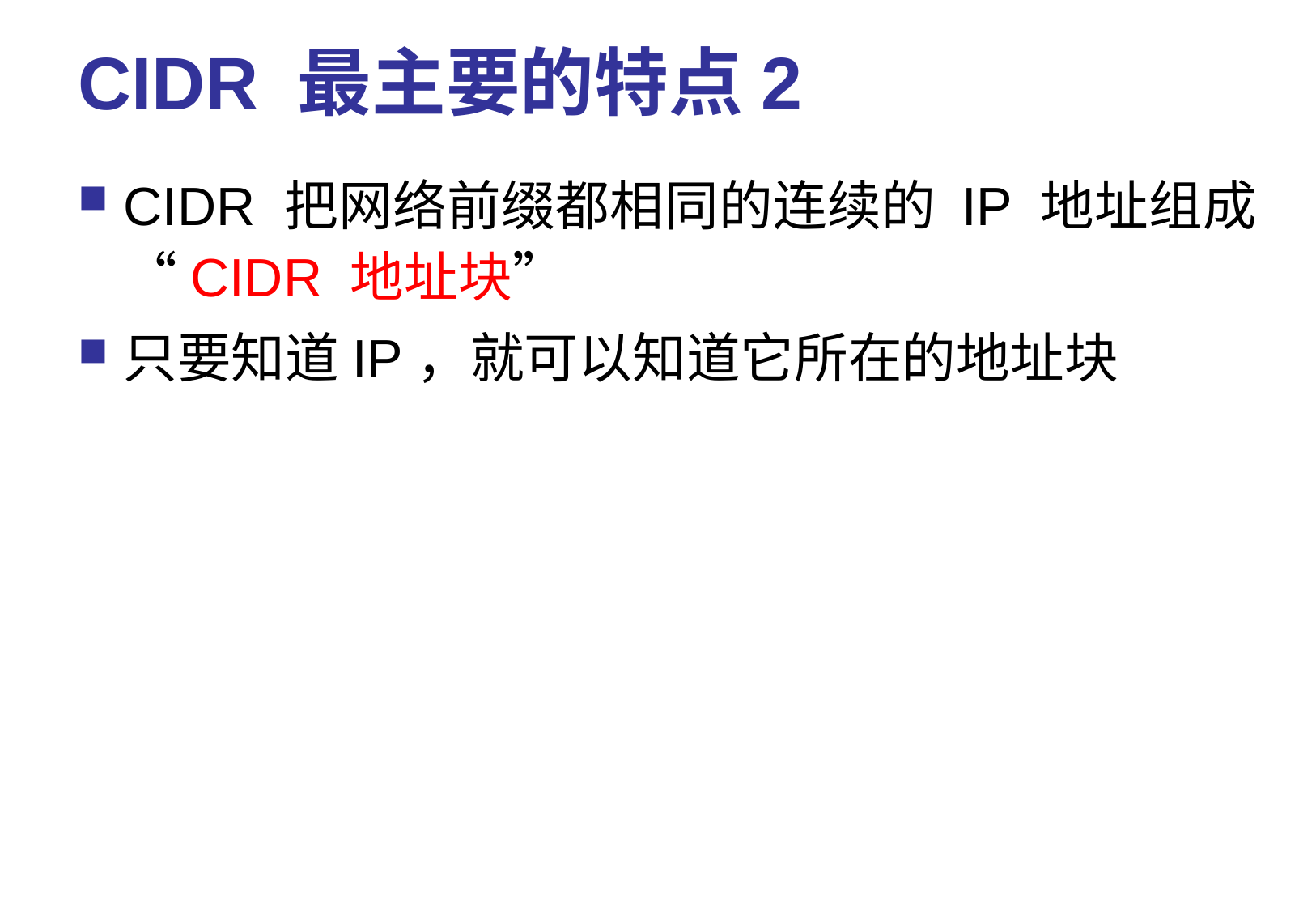

# CIDR 最主要的特点2
CIDR 把网络前缀都相同的连续的 IP 地址组成“CIDR 地址块”
只要知道IP，就可以知道它所在的地址块